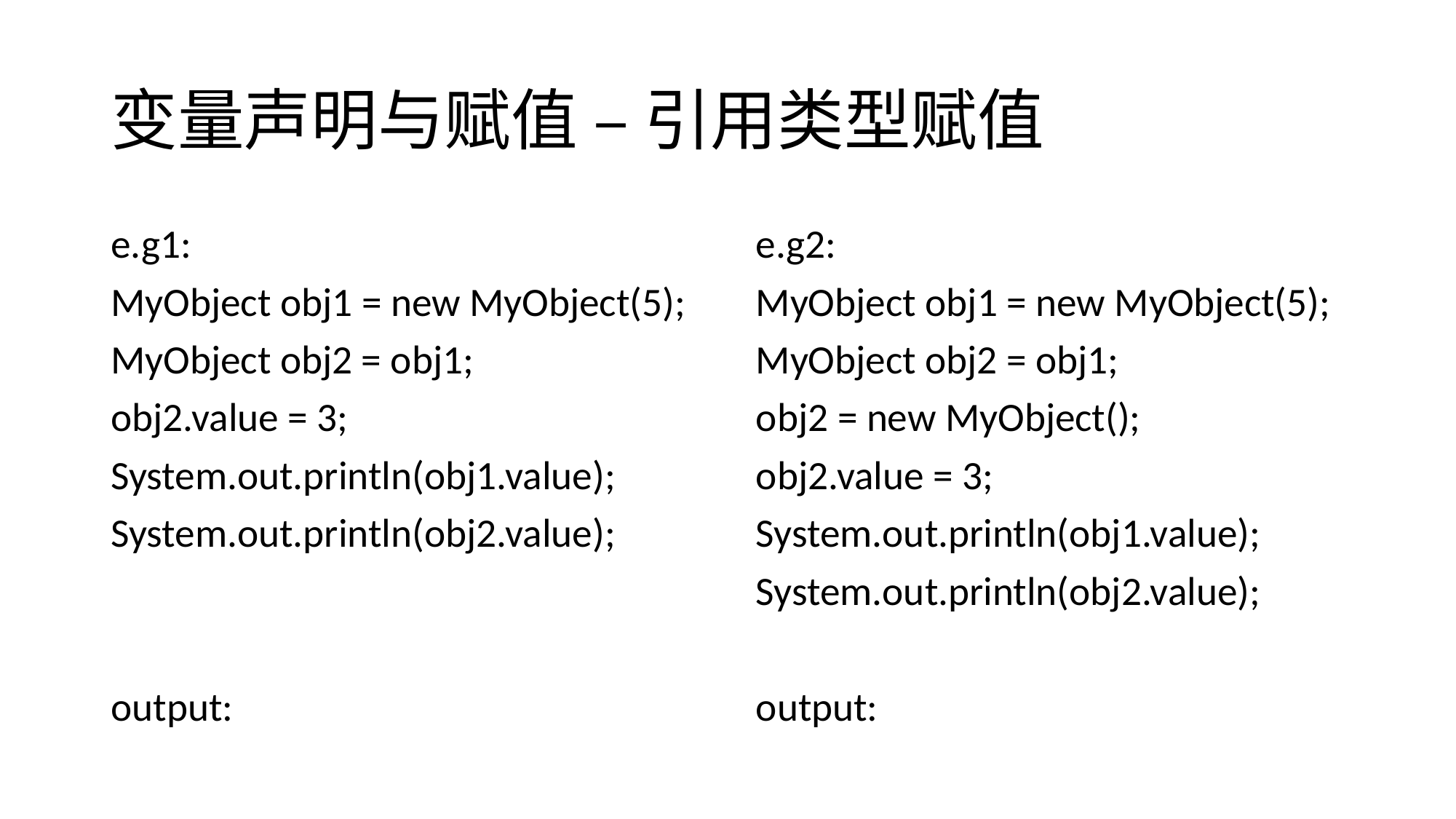

# 变量声明与赋值 – 引用类型赋值
e.g1:
MyObject obj1 = new MyObject(5);
MyObject obj2 = obj1;
obj2.value = 3;
System.out.println(obj1.value);
System.out.println(obj2.value);

output:

e.g2:
MyObject obj1 = new MyObject(5);
MyObject obj2 = obj1;
obj2 = new MyObject();
obj2.value = 3;
System.out.println(obj1.value);
System.out.println(obj2.value);

output: